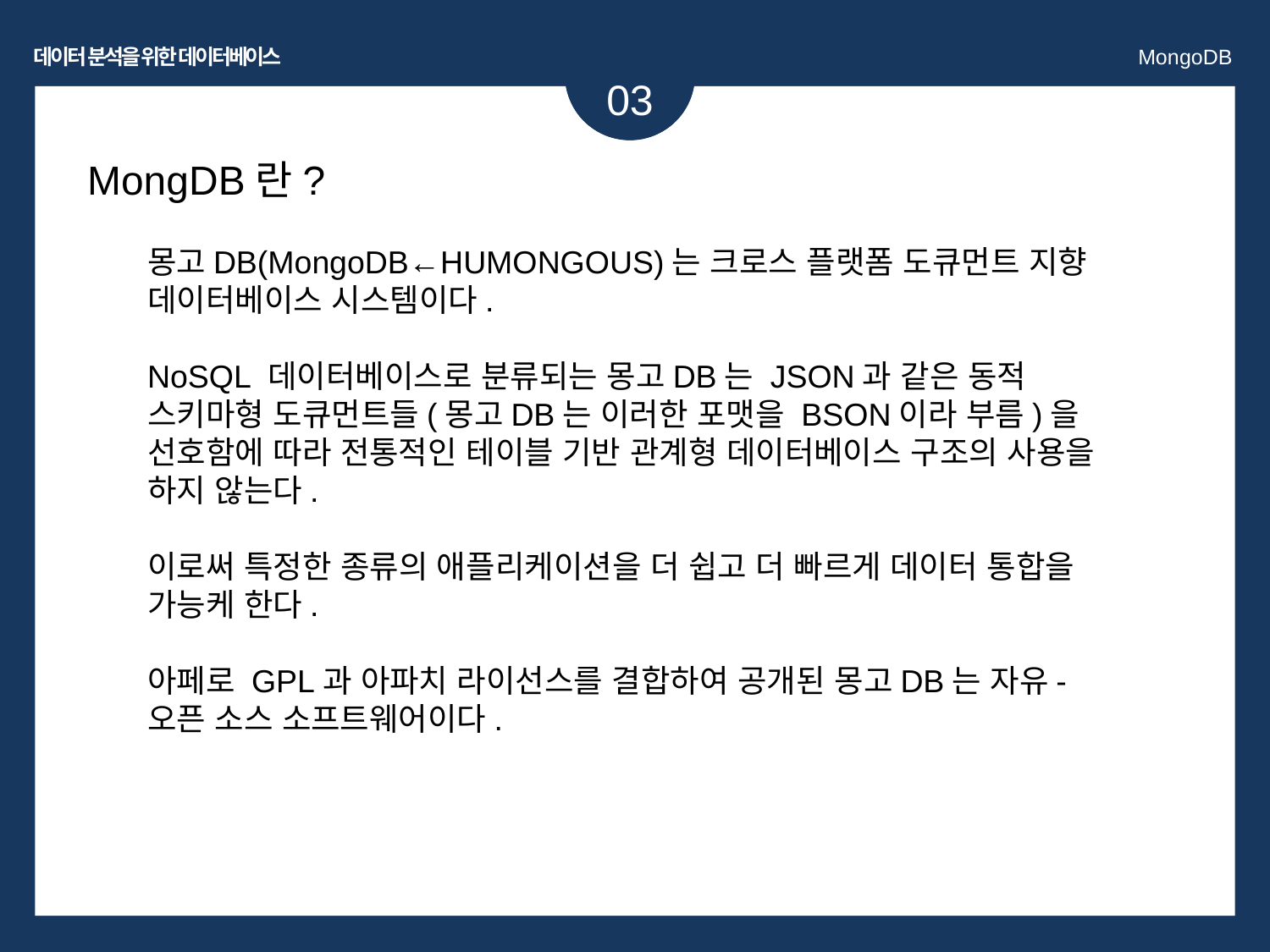

데이터 분석을 위한 데이터베이스
MongoDB
03
MongDB란?
몽고DB(MongoDB←HUMONGOUS)는 크로스 플랫폼 도큐먼트 지향 데이터베이스 시스템이다.

NoSQL 데이터베이스로 분류되는 몽고DB는 JSON과 같은 동적 스키마형 도큐먼트들(몽고DB는 이러한 포맷을 BSON이라 부름)을 선호함에 따라 전통적인 테이블 기반 관계형 데이터베이스 구조의 사용을 하지 않는다.

이로써 특정한 종류의 애플리케이션을 더 쉽고 더 빠르게 데이터 통합을 가능케 한다.

아페로 GPL과 아파치 라이선스를 결합하여 공개된 몽고DB는 자유-오픈 소스 소프트웨어이다.